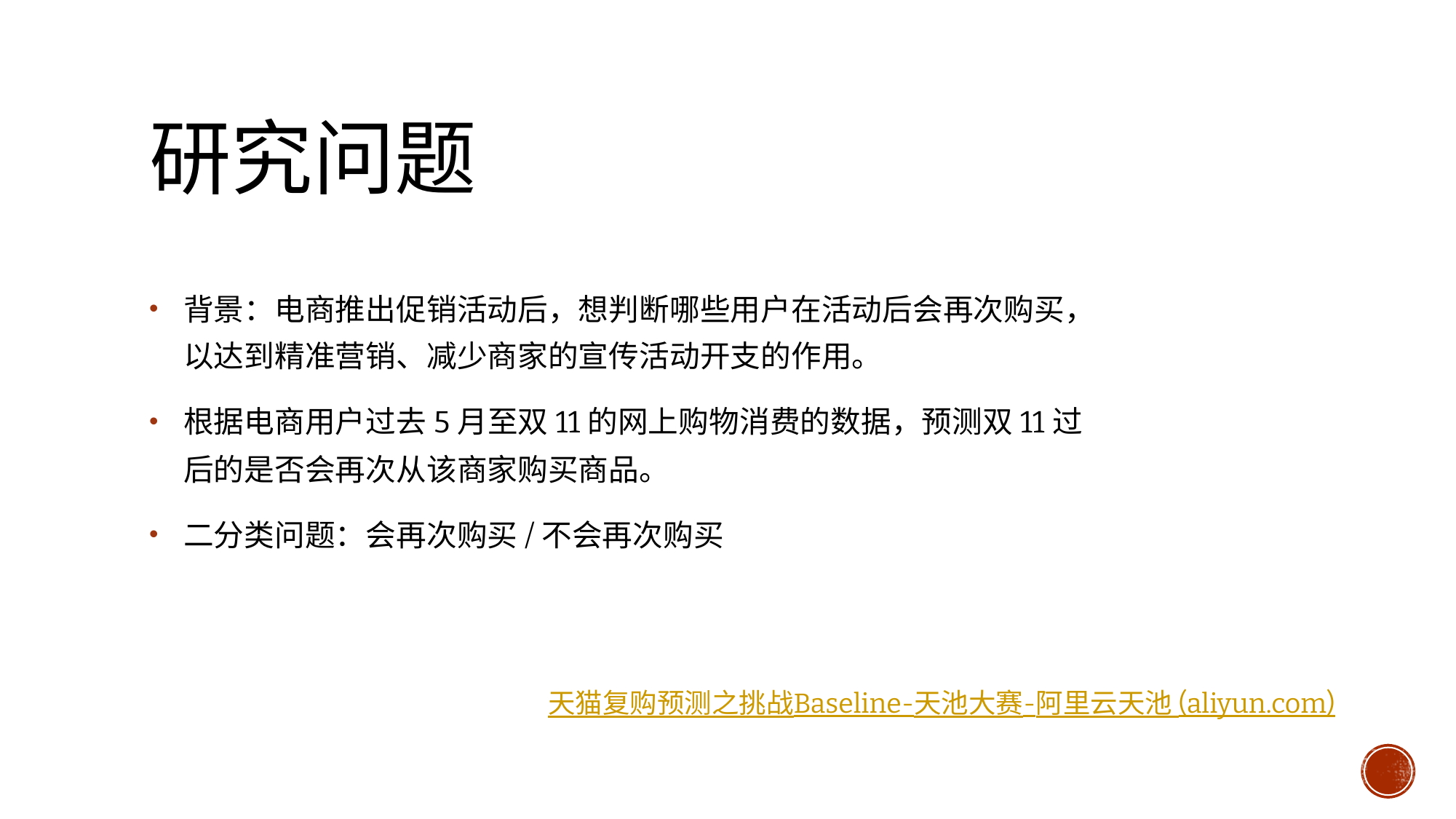

# 研究问题
背景：电商推出促销活动后，想判断哪些用户在活动后会再次购买，以达到精准营销、减少商家的宣传活动开支的作用。
根据电商用户过去5月至双11的网上购物消费的数据，预测双11过后的是否会再次从该商家购买商品。
二分类问题：会再次购买/不会再次购买
天猫复购预测之挑战Baseline-天池大赛-阿里云天池 (aliyun.com)